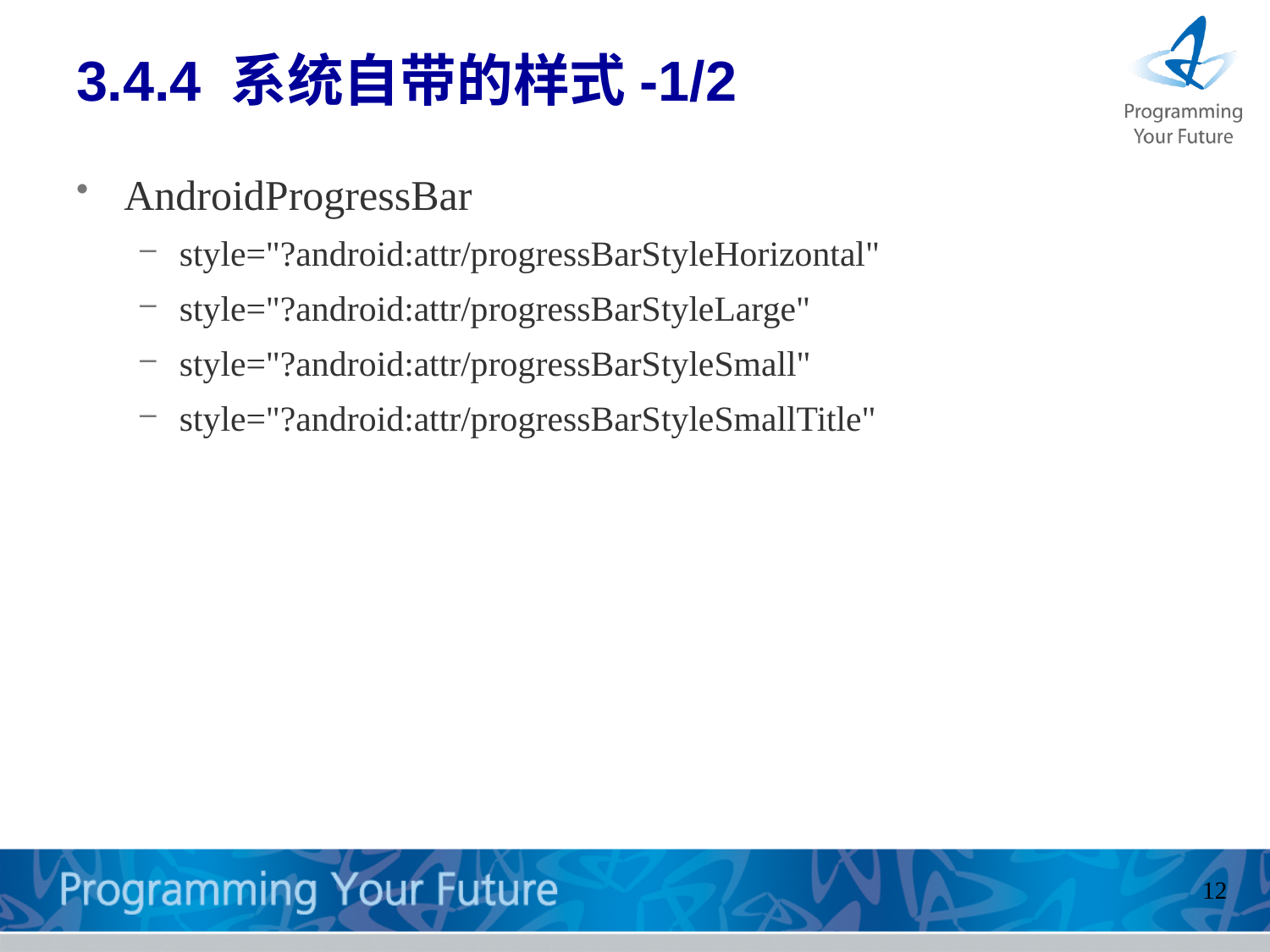

# 3.4.4 系统自带的样式-1/2
AndroidProgressBar
style="?android:attr/progressBarStyleHorizontal"
style="?android:attr/progressBarStyleLarge"
style="?android:attr/progressBarStyleSmall"
style="?android:attr/progressBarStyleSmallTitle"